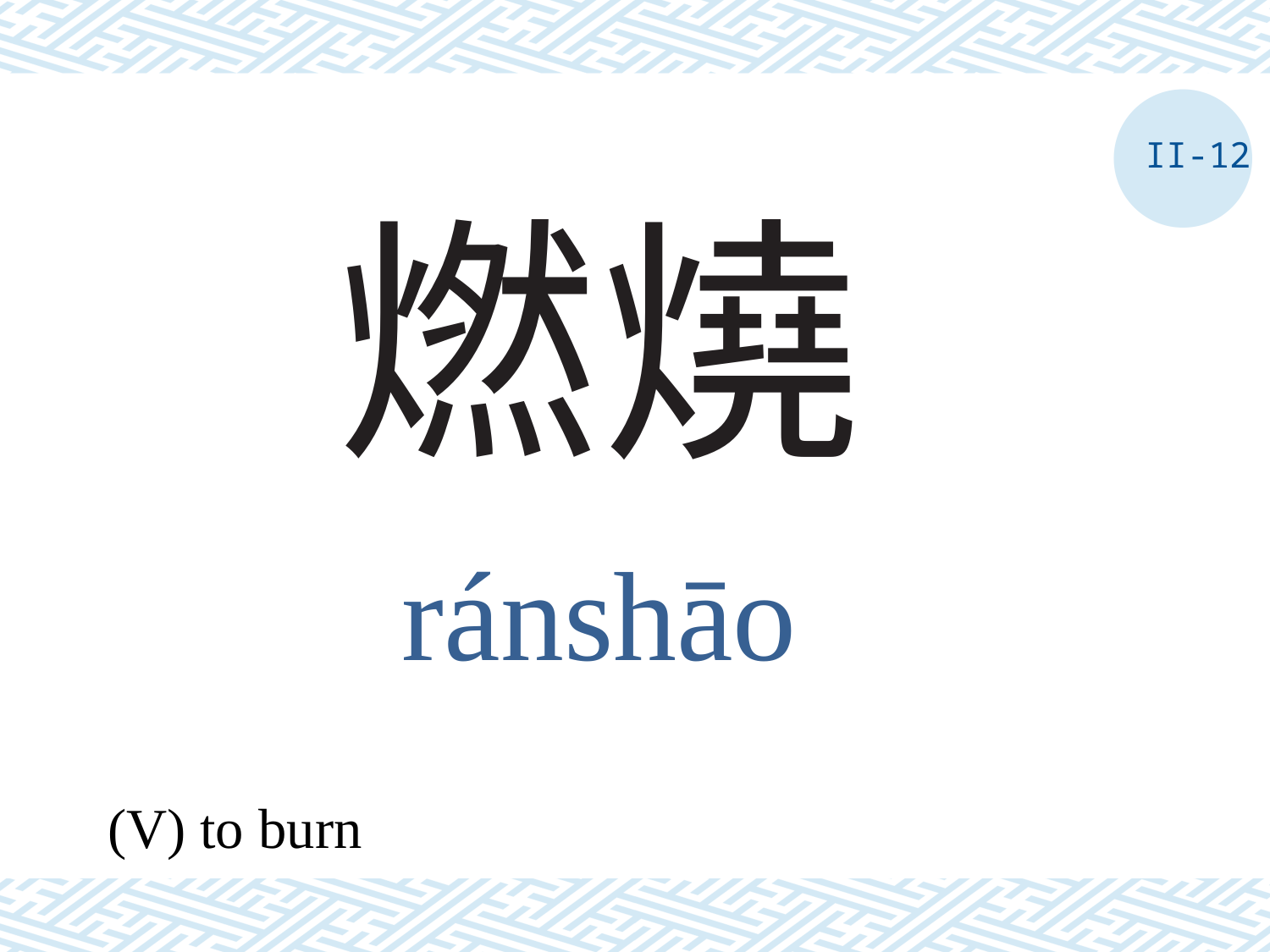

II-12

# 燃燒
ránshāo
(V) to burn